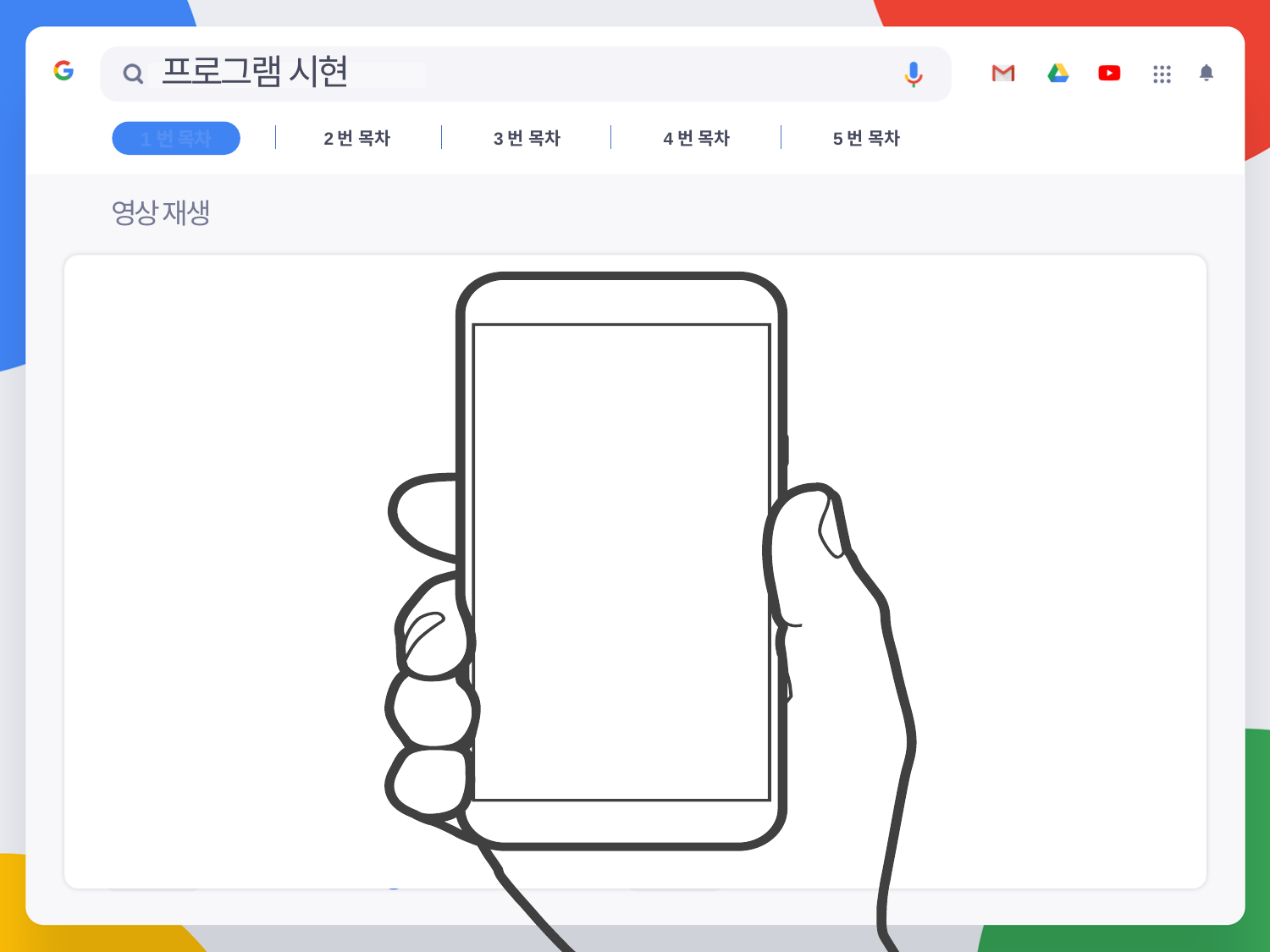

# 프로그램 시현

2번 목차
3번 목차
4번 목차
5번 목차
1번 목차
영상 재생